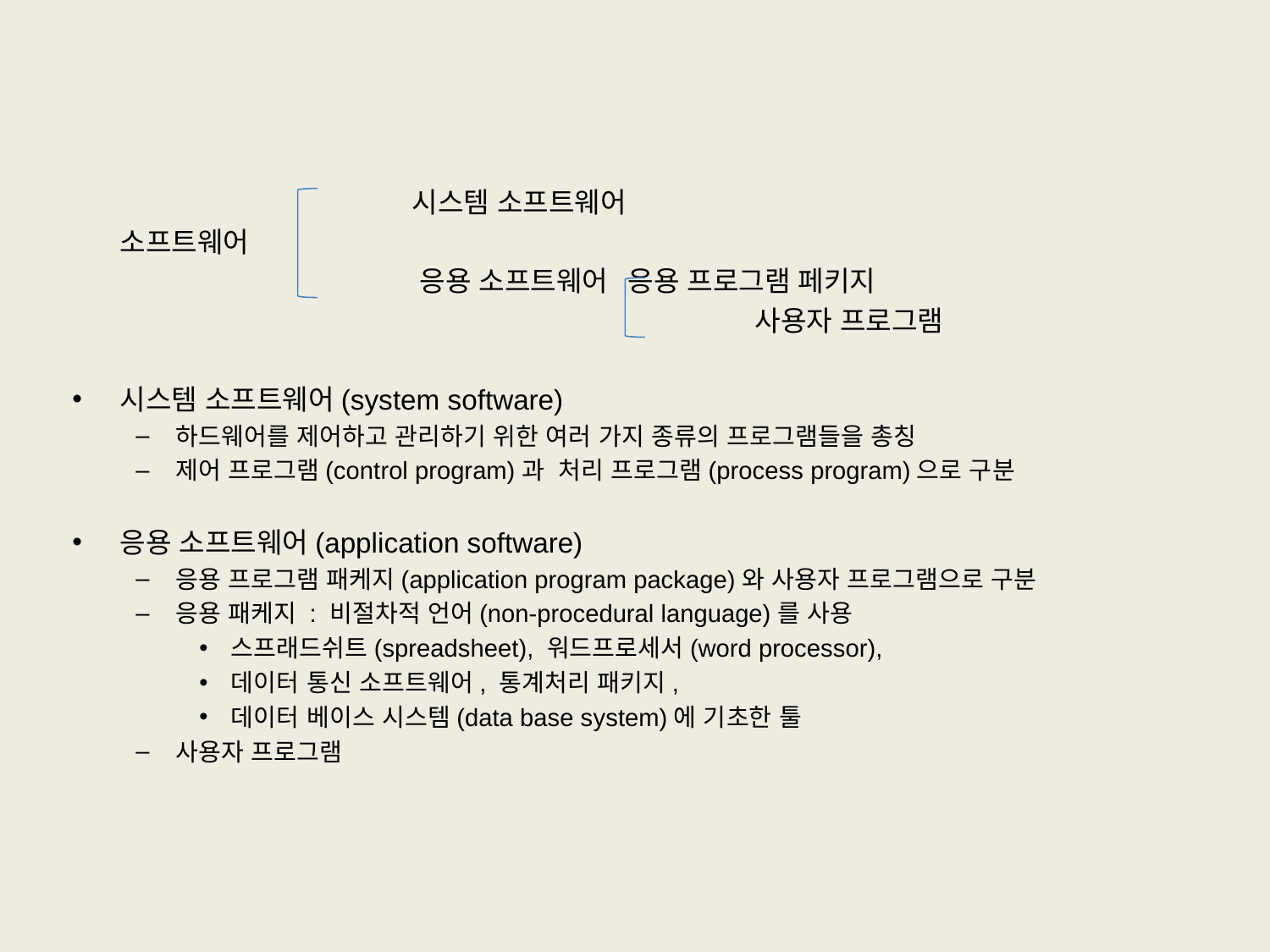

#

		  	    시스템 소프트웨어
	소프트웨어
			     응용 소프트웨어	응용 프로그램 페키지
						사용자 프로그램

시스템 소프트웨어(system software)
하드웨어를 제어하고 관리하기 위한 여러 가지 종류의 프로그램들을 총칭
제어 프로그램(control program)과  처리 프로그램(process program)으로 구분

응용 소프트웨어(application software)
응용 프로그램 패케지(application program package)와 사용자 프로그램으로 구분
응용 패케지 : 비절차적 언어(non-procedural language)를 사용
스프래드쉬트(spreadsheet), 워드프로세서(word processor),
데이터 통신 소프트웨어, 통계처리 패키지,
데이터 베이스 시스템(data base system)에 기초한 툴
사용자 프로그램